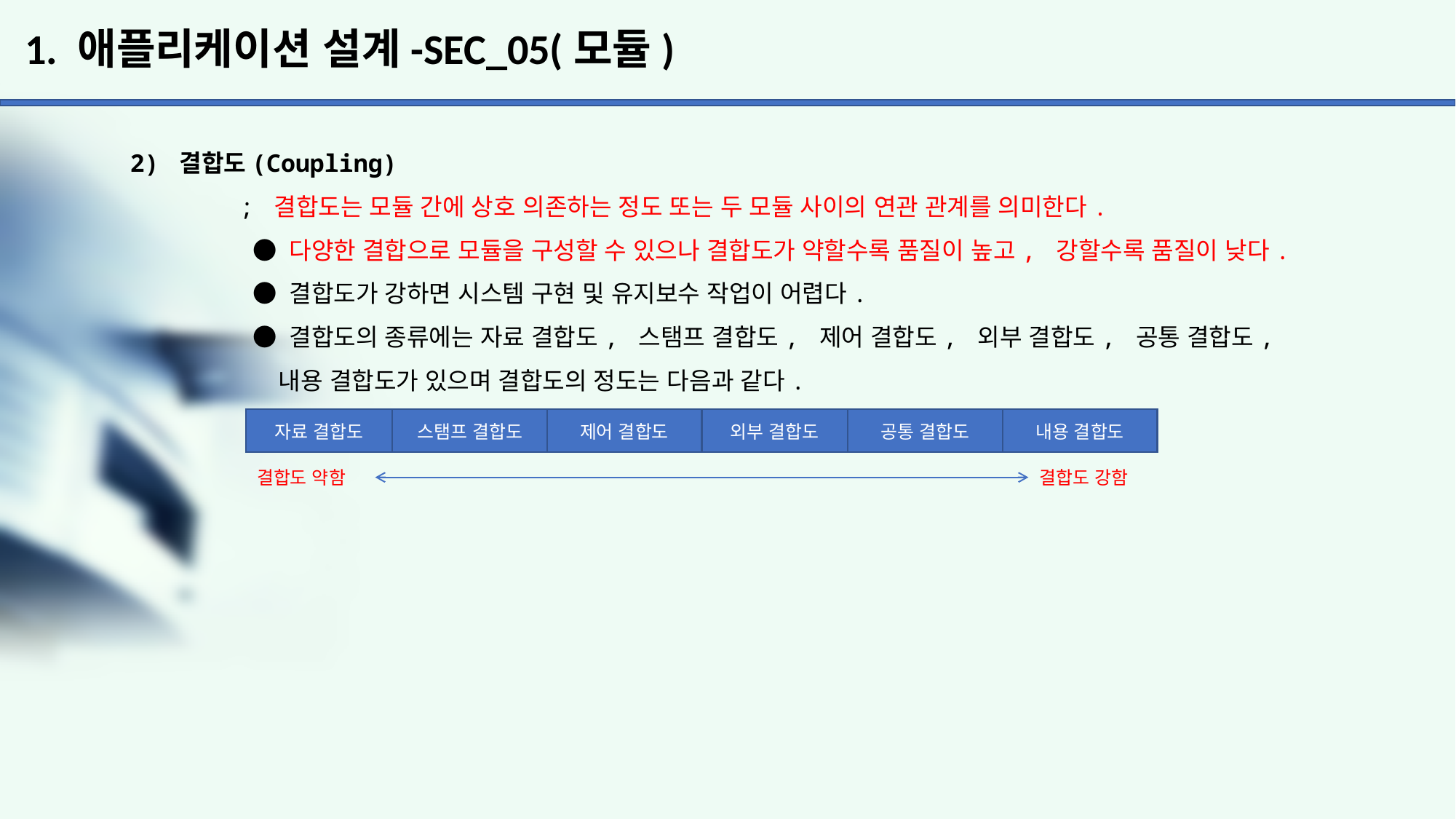

# 1. 애플리케이션 설계-SEC_05(모듈)
2) 결합도(Coupling)
	; 결합도는 모듈 간에 상호 의존하는 정도 또는 두 모듈 사이의 연관 관계를 의미한다.
	  ● 다양한 결합으로 모듈을 구성할 수 있으나 결합도가 약할수록 품질이 높고, 강할수록 품질이 낮다.
	  ● 결합도가 강하면 시스템 구현 및 유지보수 작업이 어렵다.
	  ● 결합도의 종류에는 자료 결합도, 스탬프 결합도, 제어 결합도, 외부 결합도, 공통 결합도,
	     내용 결합도가 있으며 결합도의 정도는 다음과 같다.
자료 결합도
스탬프 결합도
제어 결합도
외부 결합도
공통 결합도
내용 결합도
결합도 약함
결합도 강함